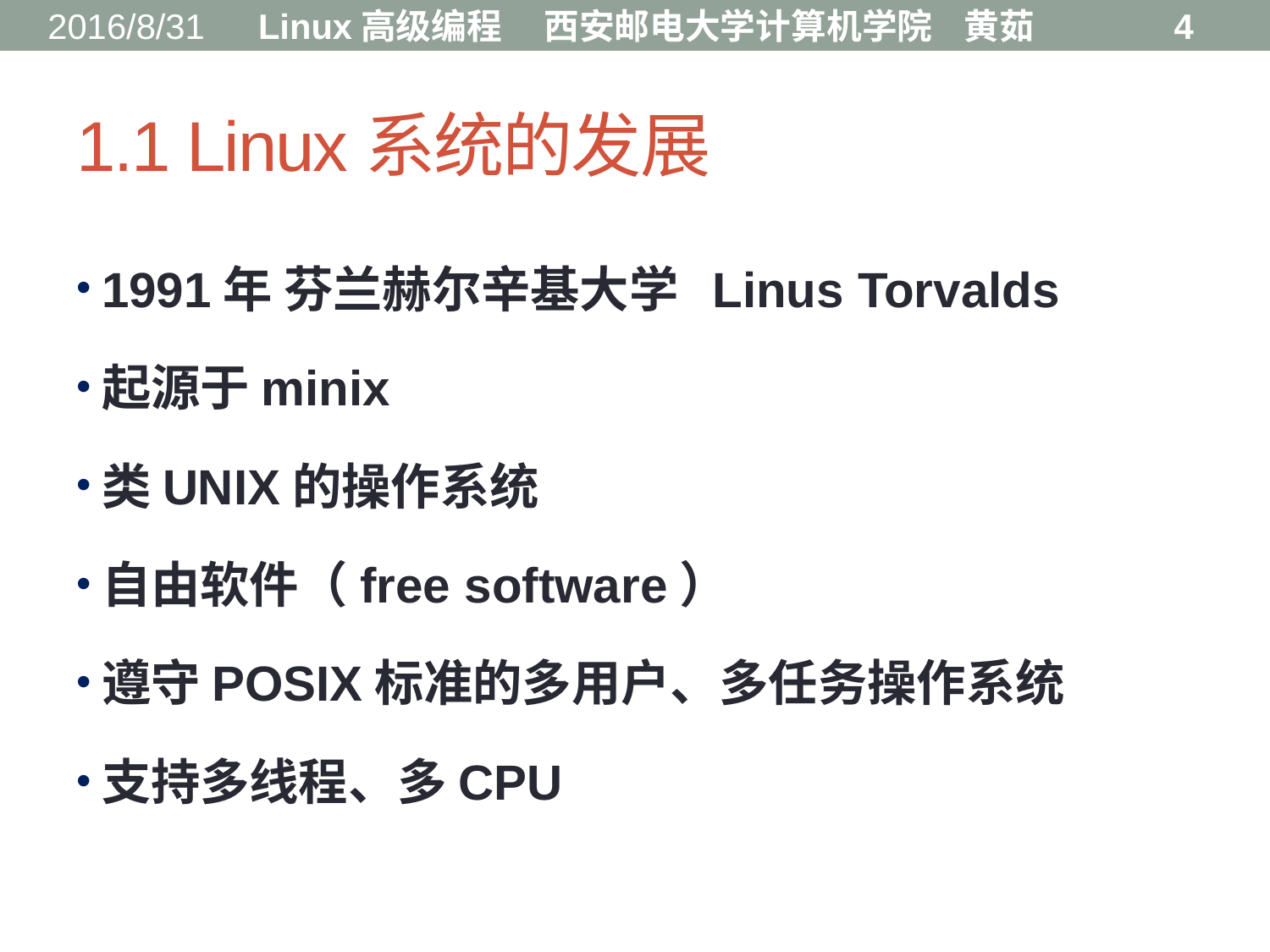

2016/8/31
Linux高级编程    西安邮电大学计算机学院   黄茹
4
# 1.1 Linux系统的发展
1991年 芬兰赫尔辛基大学  Linus Torvalds
起源于minix
类UNIX的操作系统
自由软件（free software）
遵守POSIX标准的多用户、多任务操作系统
支持多线程、多CPU